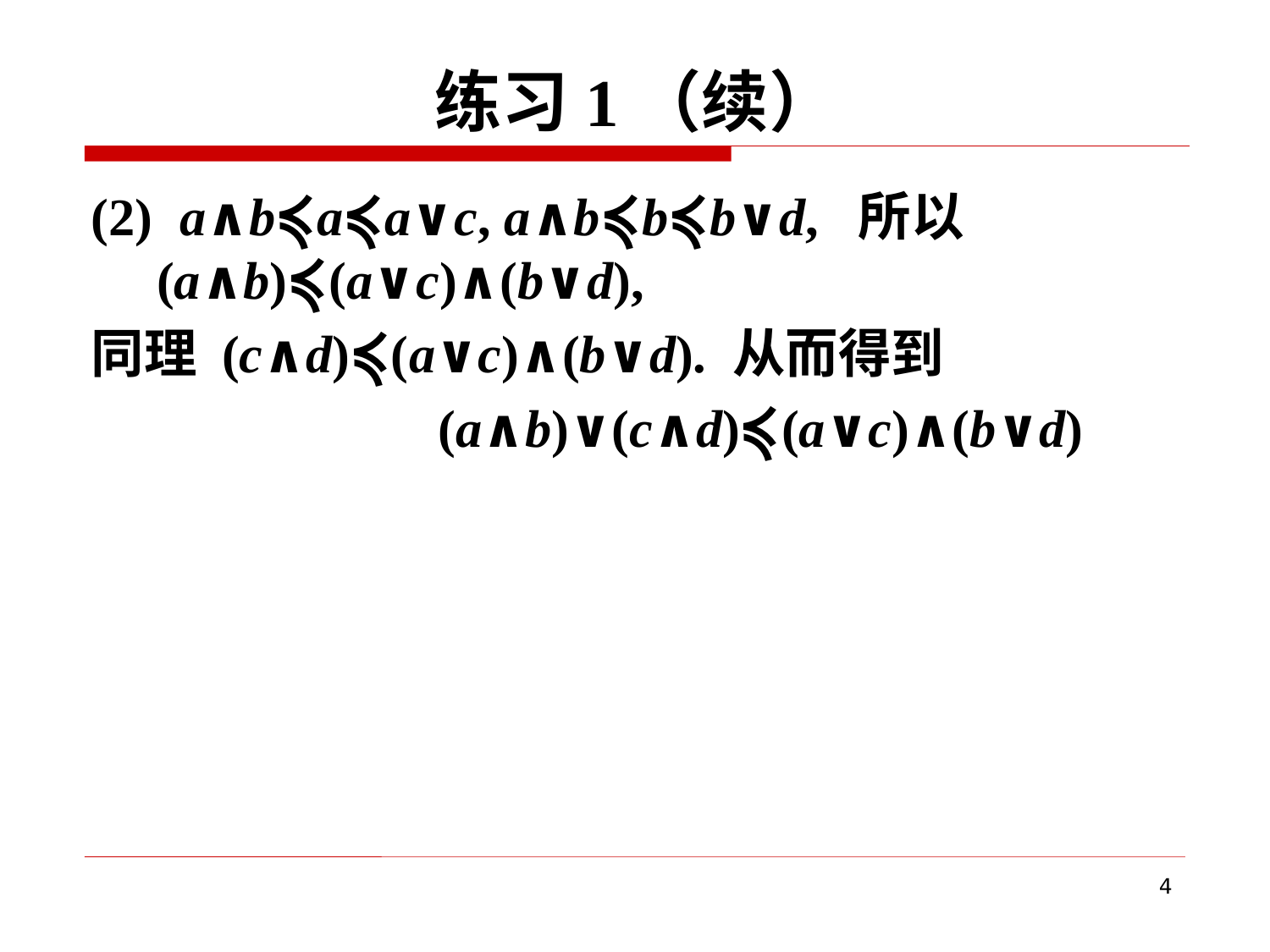

# 练习1（续）
(2)  a∧b≼a≼a∨c, a∧b≼b≼b∨d,  所以 (a∧b)≼(a∨c)∧(b∨d),
同理 (c∧d)≼(a∨c)∧(b∨d). 从而得到
                          (a∧b)∨(c∧d)≼(a∨c)∧(b∨d)
4